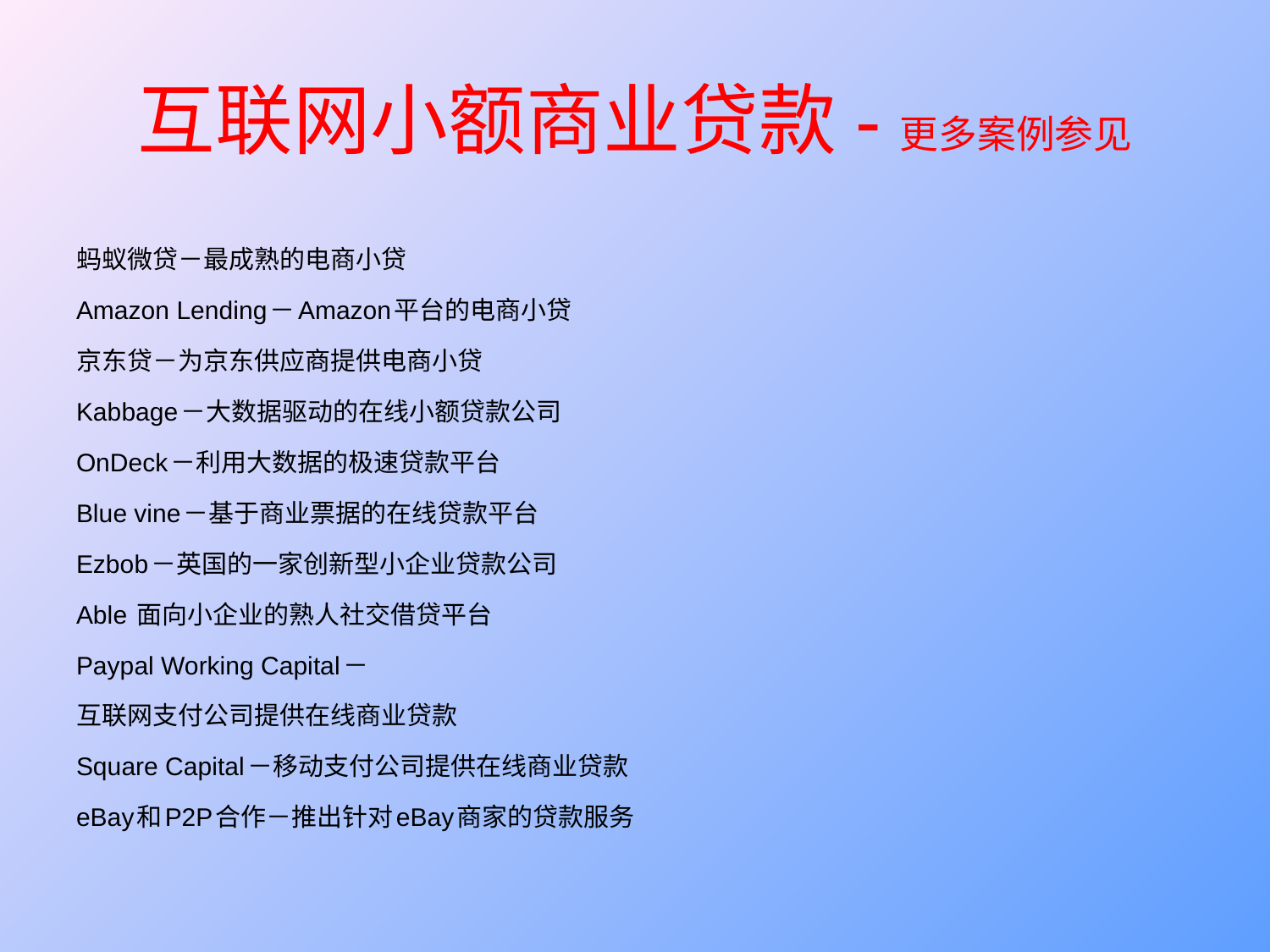

# 互联网小额商业贷款-更多案例参见
蚂蚁微贷－最成熟的电商小贷
Amazon Lending－Amazon平台的电商小贷
京东贷－为京东供应商提供电商小贷
Kabbage－大数据驱动的在线小额贷款公司
OnDeck－利用大数据的极速贷款平台
Blue vine－基于商业票据的在线贷款平台
Ezbob－英国的一家创新型小企业贷款公司
Able 面向小企业的熟人社交借贷平台
Paypal Working Capital－
互联网支付公司提供在线商业贷款
Square Capital－移动支付公司提供在线商业贷款
eBay和P2P合作－推出针对eBay商家的贷款服务